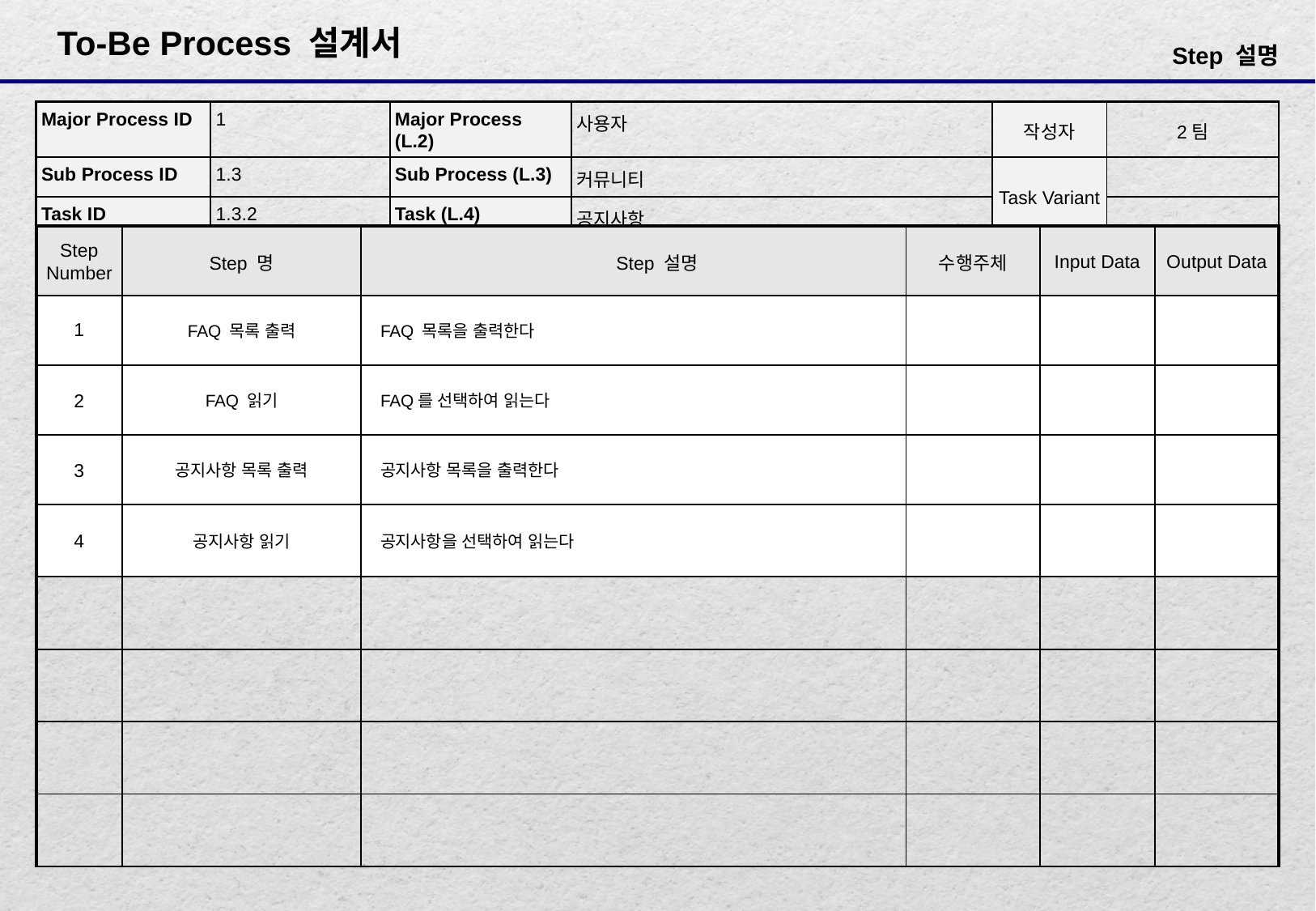

| Major Process ID | 1 | Major Process (L.2) | 사용자 | 작성자 | 2팀 |
| --- | --- | --- | --- | --- | --- |
| Sub Process ID | 1.3 | Sub Process (L.3) | 커뮤니티 | Task Variant |  |
| Task ID | 1.3.2 | Task (L.4) | 공지사항 |  |  |
| Step Number | Step 명 | Step 설명 | 수행주체 | Input Data | Output Data |
| --- | --- | --- | --- | --- | --- |
| 1 | FAQ 목록 출력 | FAQ 목록을 출력한다 |  |  |  |
| 2 | FAQ 읽기 | FAQ를 선택하여 읽는다 |  |  |  |
| 3 | 공지사항 목록 출력 | 공지사항 목록을 출력한다 |  |  |  |
| 4 | 공지사항 읽기 | 공지사항을 선택하여 읽는다 |  |  |  |
|  |  |  |  |  |  |
|  |  |  |  |  |  |
|  |  |  |  |  |  |
|  |  |  |  |  |  |